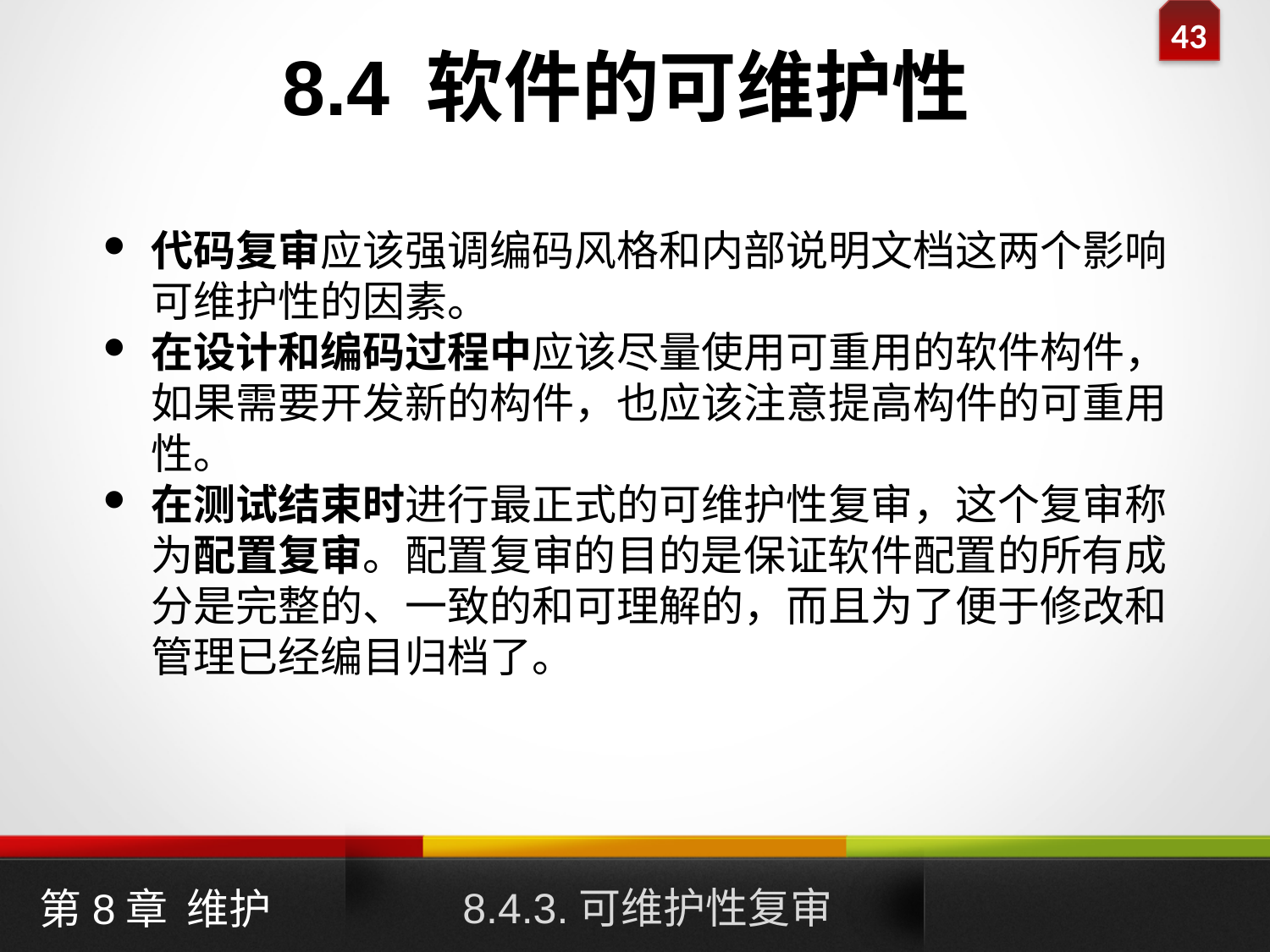

8.4 软件的可维护性

代码复审应该强调编码风格和内部说明文档这两个影响可维护性的因素。
在设计和编码过程中应该尽量使用可重用的软件构件，如果需要开发新的构件，也应该注意提高构件的可重用性。
在测试结束时进行最正式的可维护性复审，这个复审称为配置复审。配置复审的目的是保证软件配置的所有成分是完整的、一致的和可理解的，而且为了便于修改和管理已经编目归档了。
8.4.3.可维护性复审